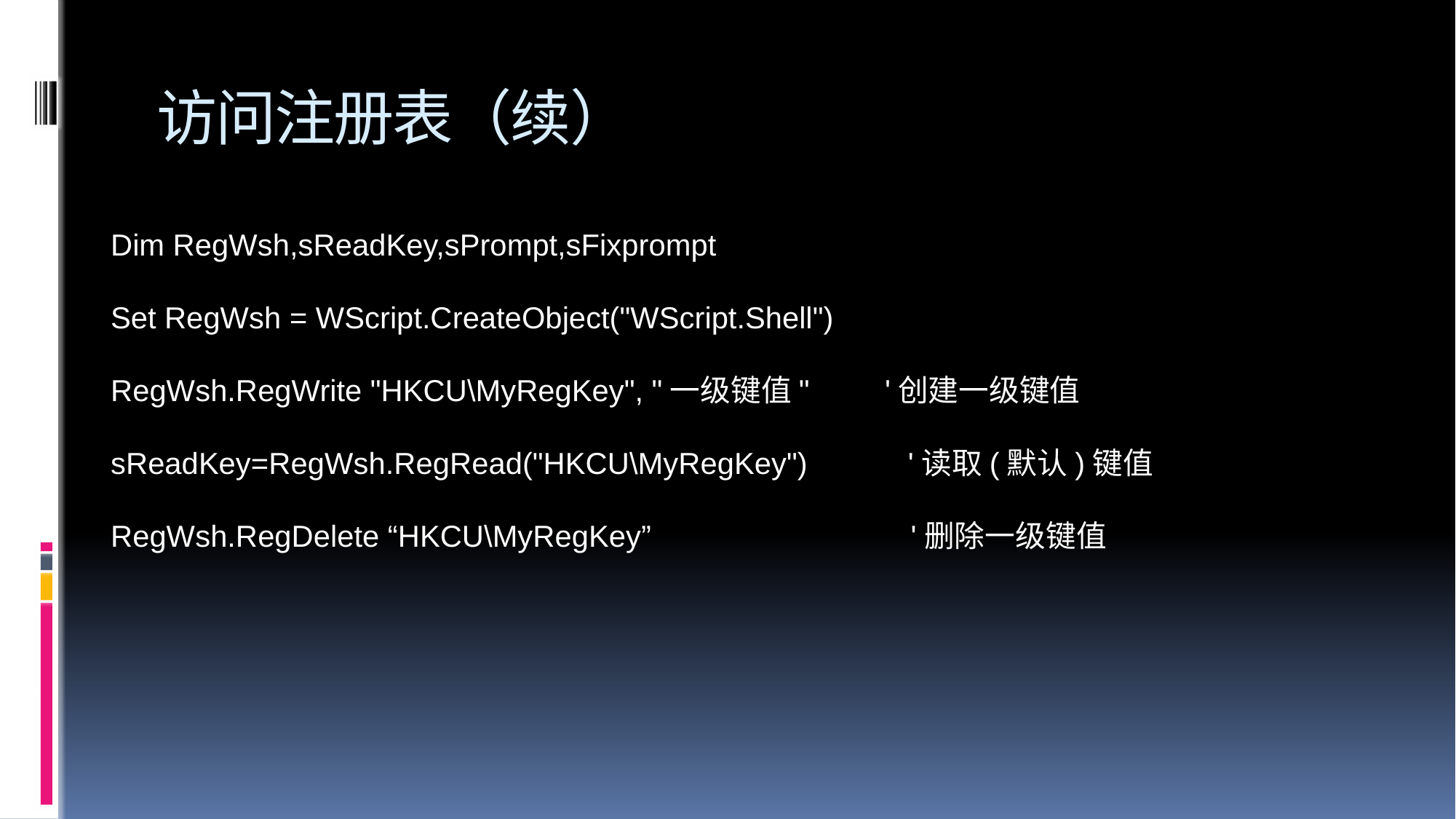

# 访问注册表（续）

Dim RegWsh,sReadKey,sPrompt,sFixprompt

Set RegWsh = WScript.CreateObject("WScript.Shell")

RegWsh.RegWrite "HKCU\MyRegKey", "一级键值"         '创建一级键值

sReadKey=RegWsh.RegRead("HKCU\MyRegKey")            '读取(默认)键值

RegWsh.RegDelete “HKCU\MyRegKey”                               '删除一级键值